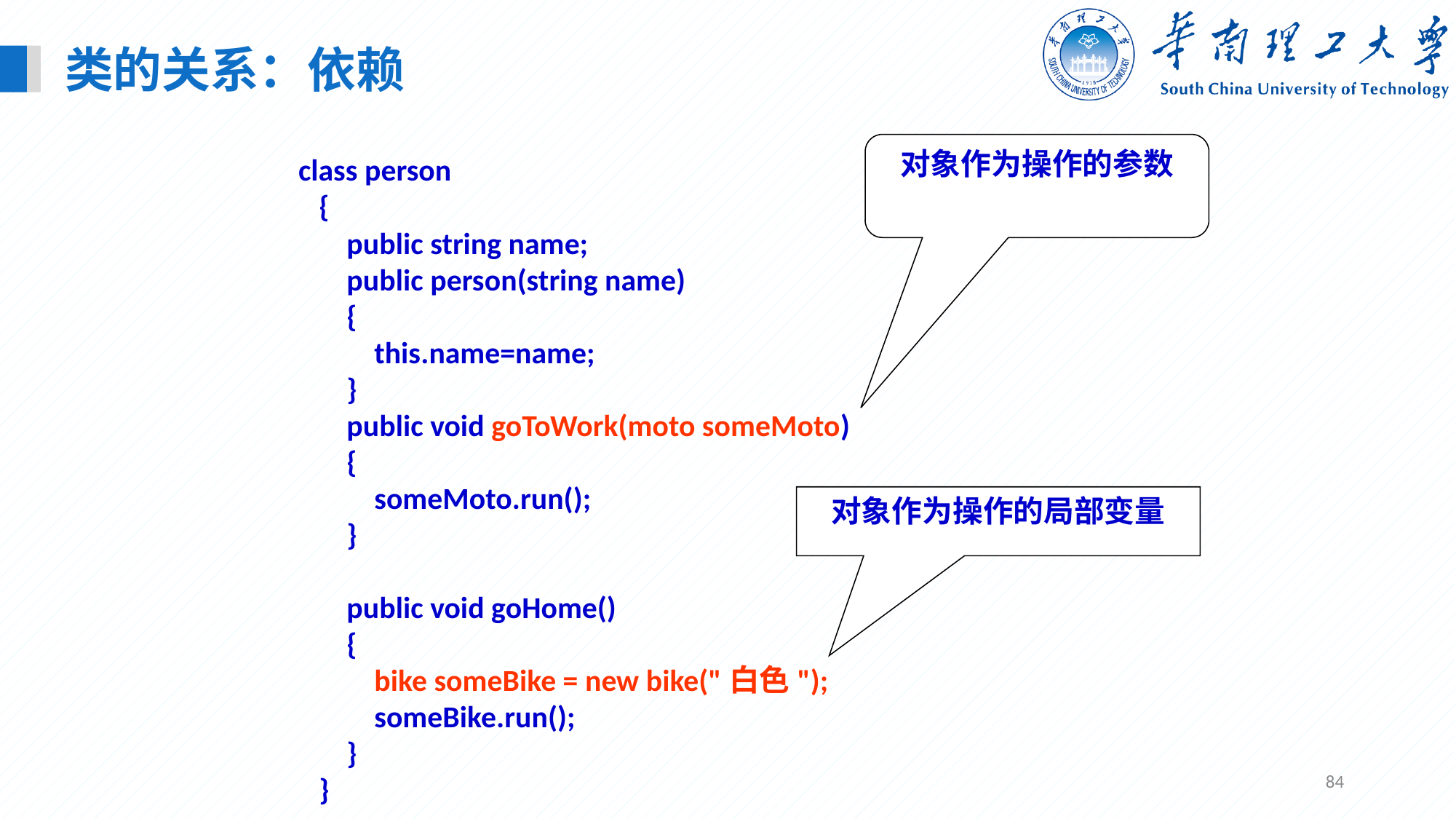

类的关系：依赖
对象作为操作的参数
 class person
    {
        public string name;
        public person(string name)
        {
            this.name=name;
        }
        public void goToWork(moto someMoto)
        {
            someMoto.run();
        }

        public void goHome()
        {
            bike someBike = new bike("白色");
            someBike.run();
        }
    }
对象作为操作的局部变量
84